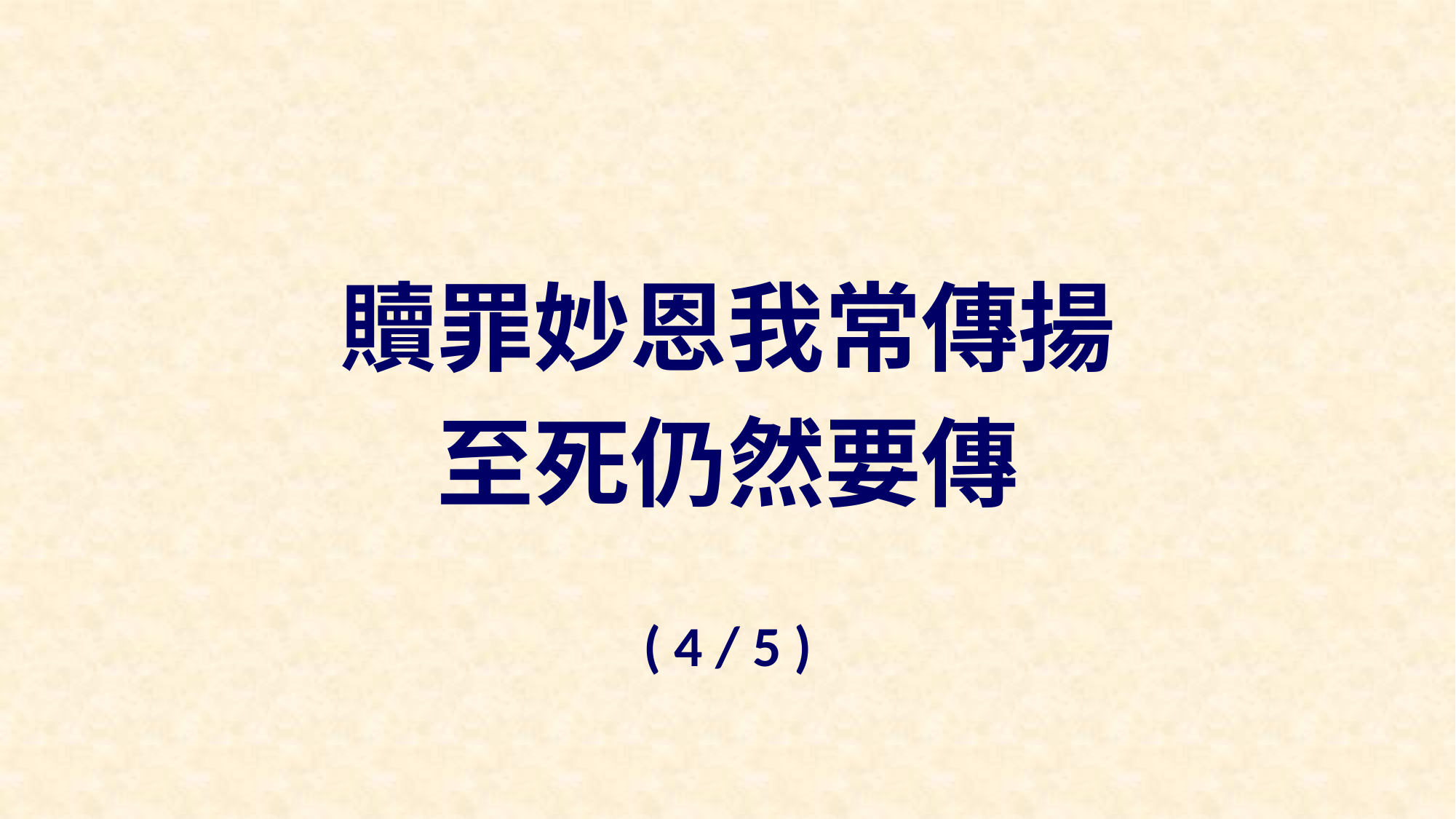

贖罪妙恩我常傳揚
至死仍然要傳
( 4 / 5 )